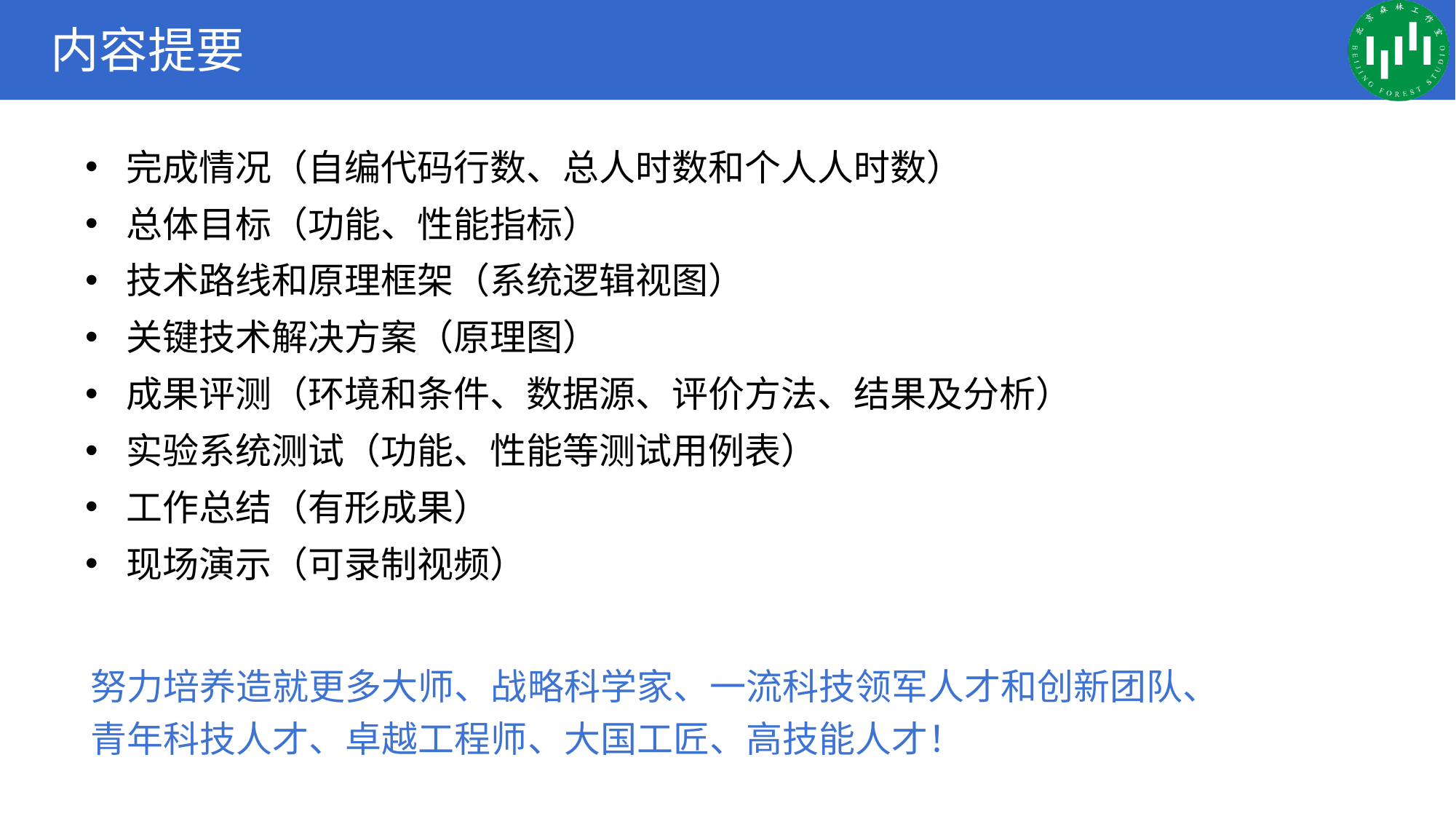

# 内容提要
完成情况（自编代码行数、总人时数和个人人时数）
总体目标（功能、性能指标）
技术路线和原理框架（系统逻辑视图）
关键技术解决方案（原理图）
成果评测（环境和条件、数据源、评价方法、结果及分析）
实验系统测试（功能、性能等测试用例表）
工作总结（有形成果）
现场演示（可录制视频）

努力培养造就更多大师、战略科学家、一流科技领军人才和创新团队、
青年科技人才、卓越工程师、大国工匠、高技能人才！